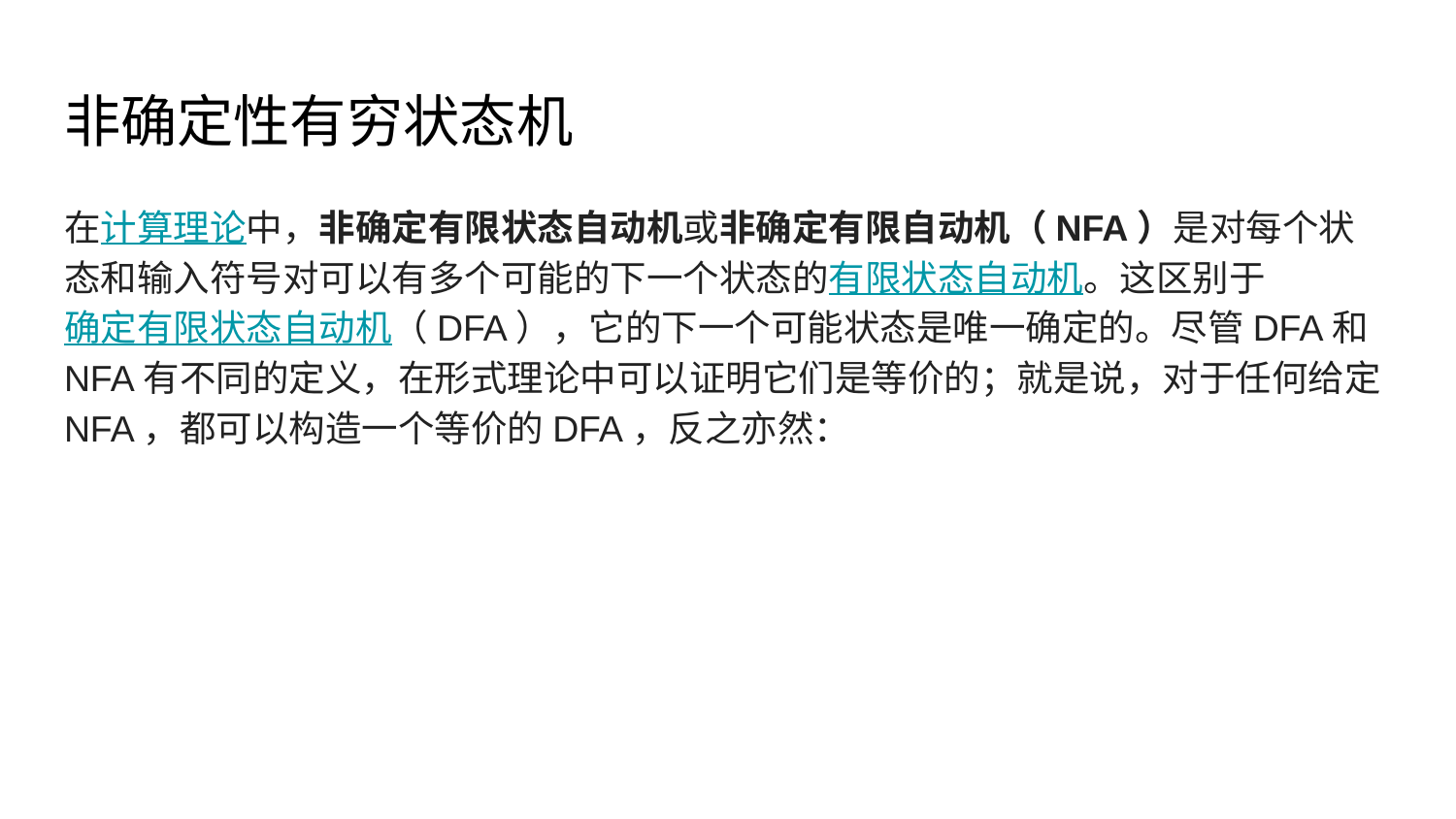

# 非确定性有穷状态机
在计算理论中，非确定有限状态自动机或非确定有限自动机（NFA）是对每个状态和输入符号对可以有多个可能的下一个状态的有限状态自动机。这区别于确定有限状态自动机（DFA），它的下一个可能状态是唯一确定的。尽管DFA和NFA有不同的定义，在形式理论中可以证明它们是等价的；就是说，对于任何给定NFA，都可以构造一个等价的DFA，反之亦然：